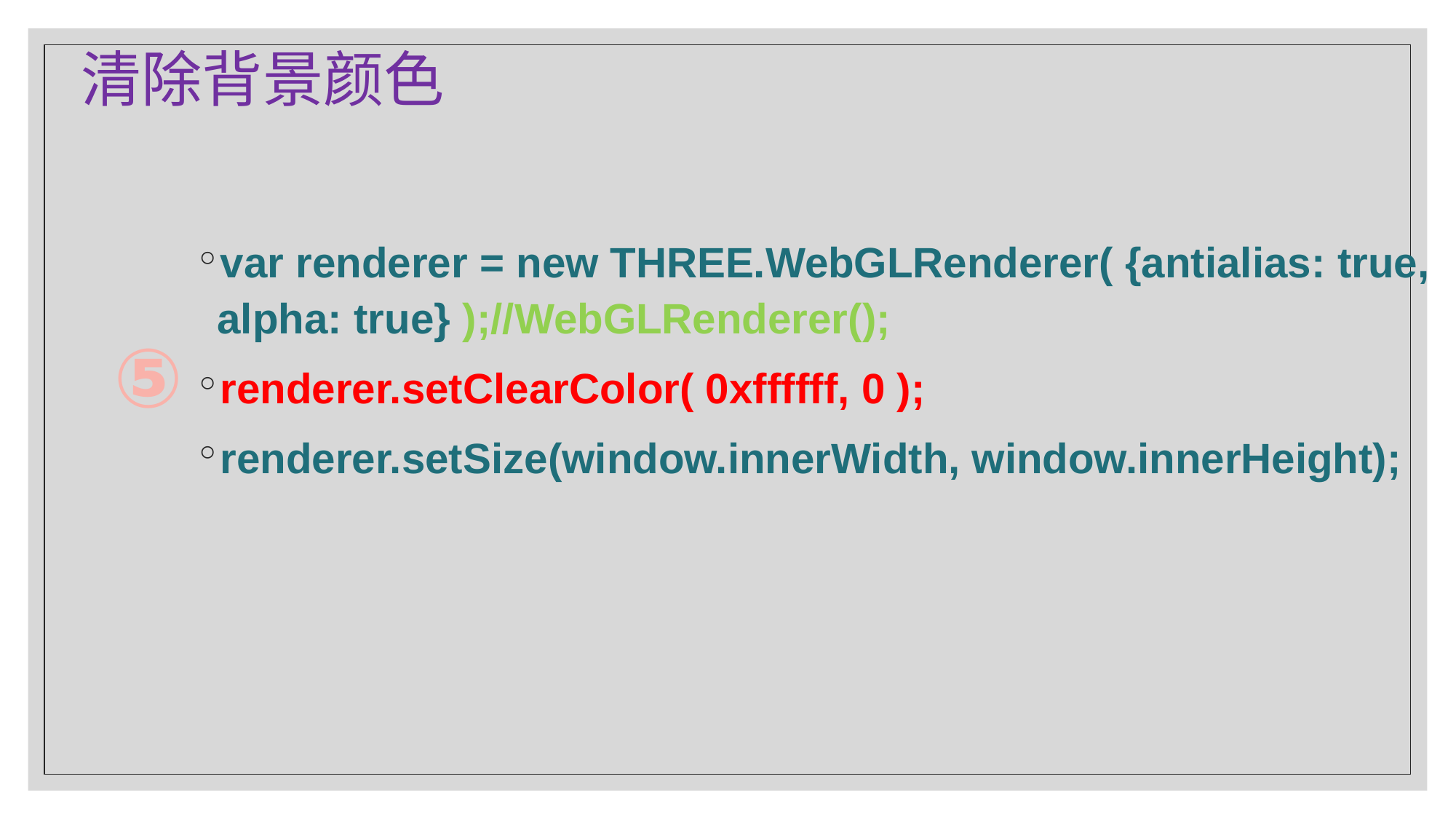

# 清除背景颜色
var renderer = new THREE.WebGLRenderer( {antialias: true, alpha: true} );//WebGLRenderer();
renderer.setClearColor( 0xffffff, 0 );
renderer.setSize(window.innerWidth, window.innerHeight);

⑤